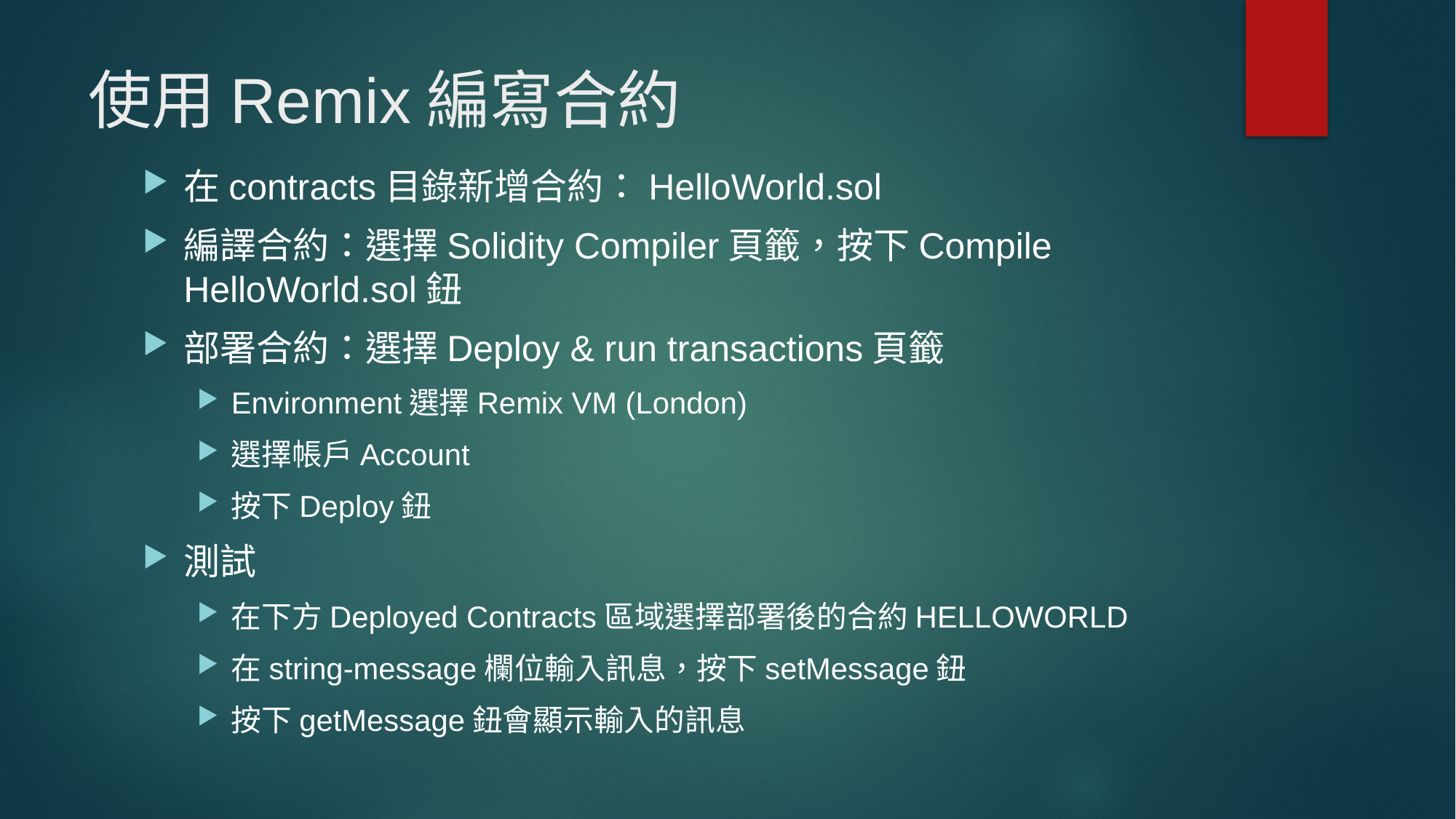

# 使用Remix編寫合約
在contracts目錄新增合約：HelloWorld.sol
編譯合約：選擇Solidity Compiler頁籤，按下Compile HelloWorld.sol鈕
部署合約：選擇Deploy & run transactions頁籤
Environment選擇Remix VM (London)
選擇帳戶Account
按下Deploy鈕
測試
在下方Deployed Contracts區域選擇部署後的合約HELLOWORLD
在string-message欄位輸入訊息，按下setMessage鈕
按下getMessage鈕會顯示輸入的訊息